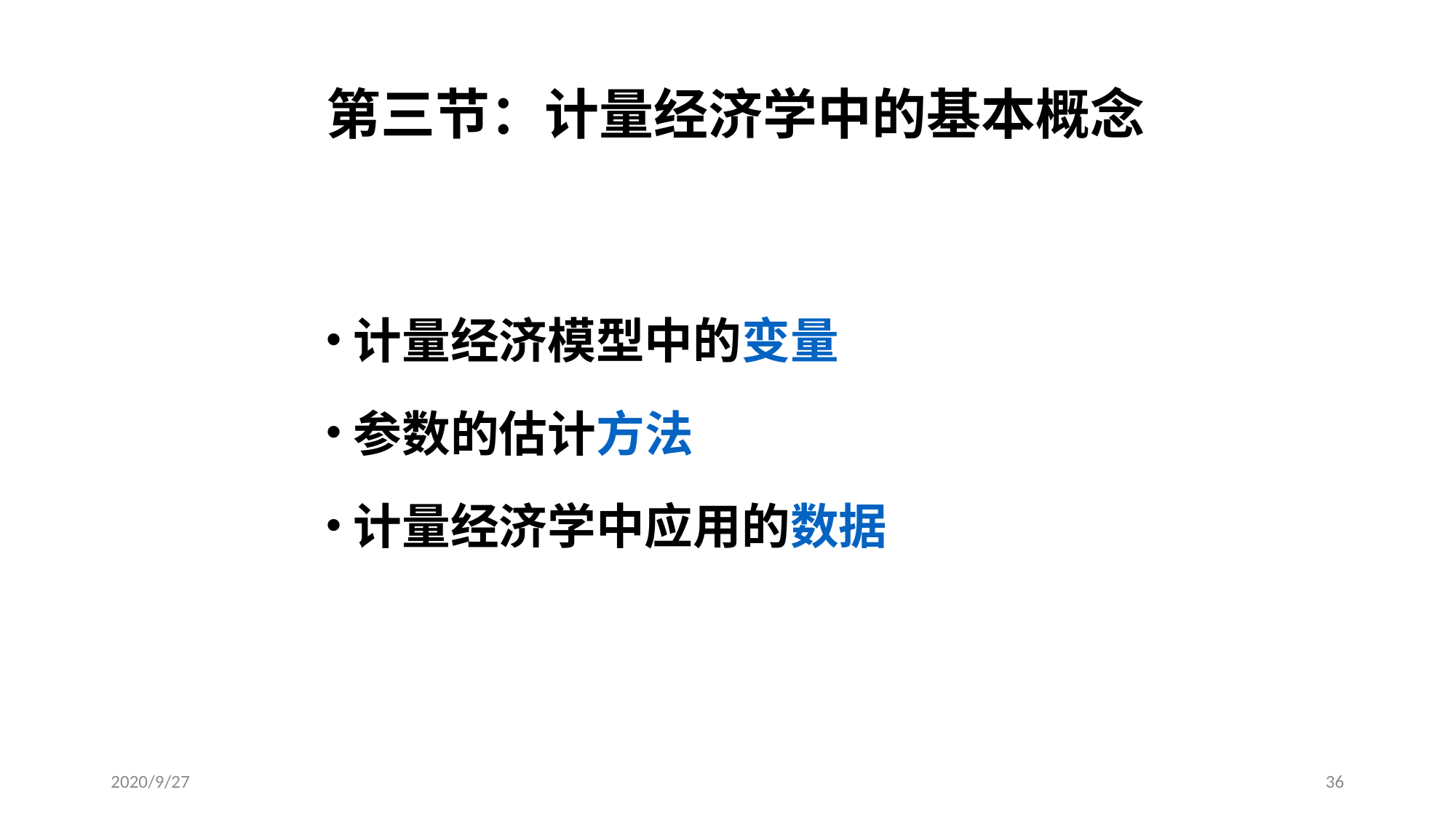

# 第三节：计量经济学中的基本概念

计量经济模型中的变量
参数的估计方法
计量经济学中应用的数据
2020/9/27
36